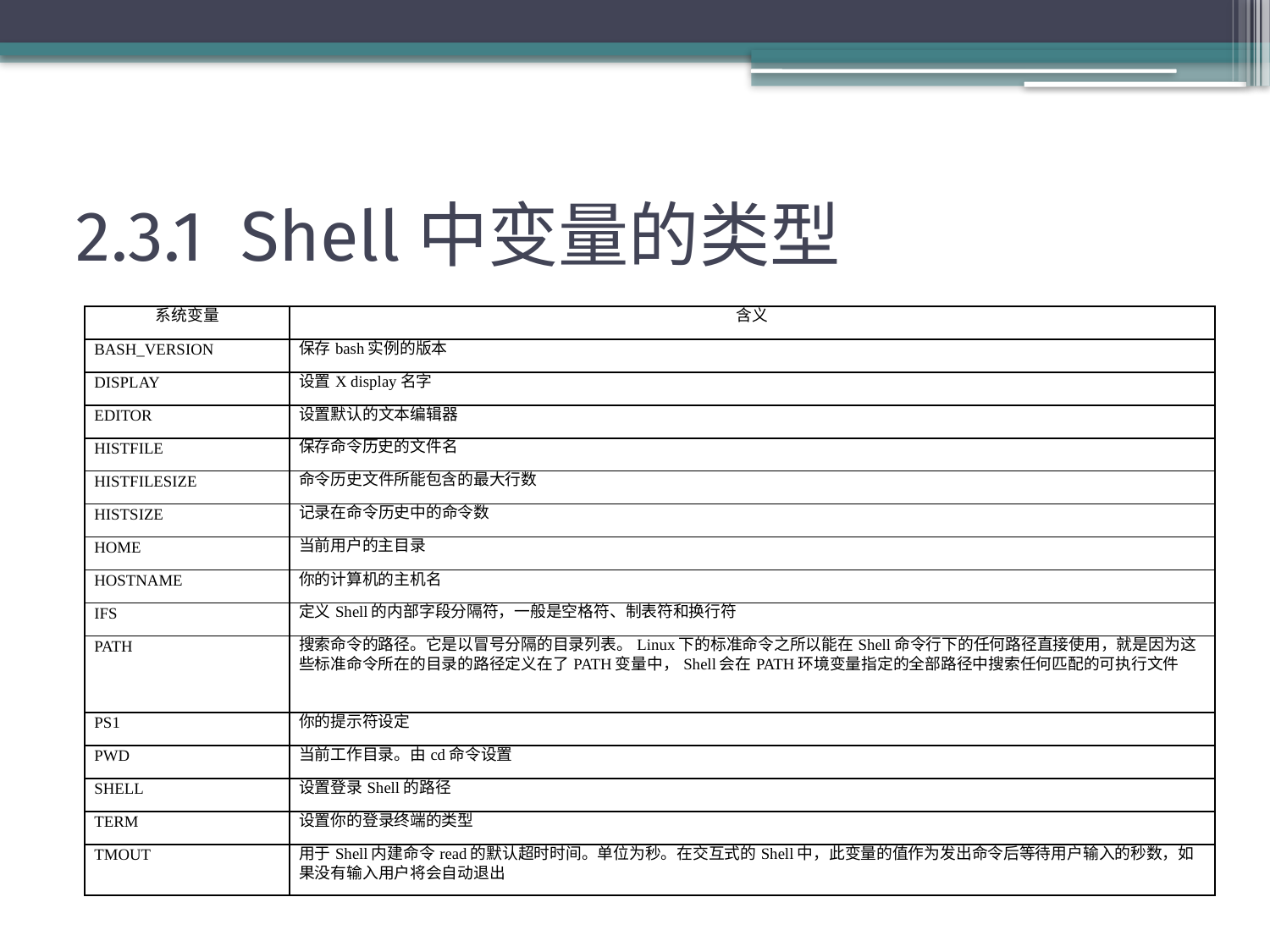

# 2.3.1  Shell中变量的类型
| 系统变量 | 含义 |
| --- | --- |
| BASH\_VERSION | 保存bash实例的版本 |
| DISPLAY | 设置X display名字 |
| EDITOR | 设置默认的文本编辑器 |
| HISTFILE | 保存命令历史的文件名 |
| HISTFILESIZE | 命令历史文件所能包含的最大行数 |
| HISTSIZE | 记录在命令历史中的命令数 |
| HOME | 当前用户的主目录 |
| HOSTNAME | 你的计算机的主机名 |
| IFS | 定义Shell的内部字段分隔符，一般是空格符、制表符和换行符 |
| PATH | 搜索命令的路径。它是以冒号分隔的目录列表。Linux下的标准命令之所以能在Shell命令行下的任何路径直接使用，就是因为这些标准命令所在的目录的路径定义在了PATH变量中，Shell会在PATH环境变量指定的全部路径中搜索任何匹配的可执行文件 |
| PS1 | 你的提示符设定 |
| PWD | 当前工作目录。由cd命令设置 |
| SHELL | 设置登录Shell的路径 |
| TERM | 设置你的登录终端的类型 |
| TMOUT | 用于Shell内建命令read的默认超时时间。单位为秒。在交互式的Shell中，此变量的值作为发出命令后等待用户输入的秒数，如果没有输入用户将会自动退出 |